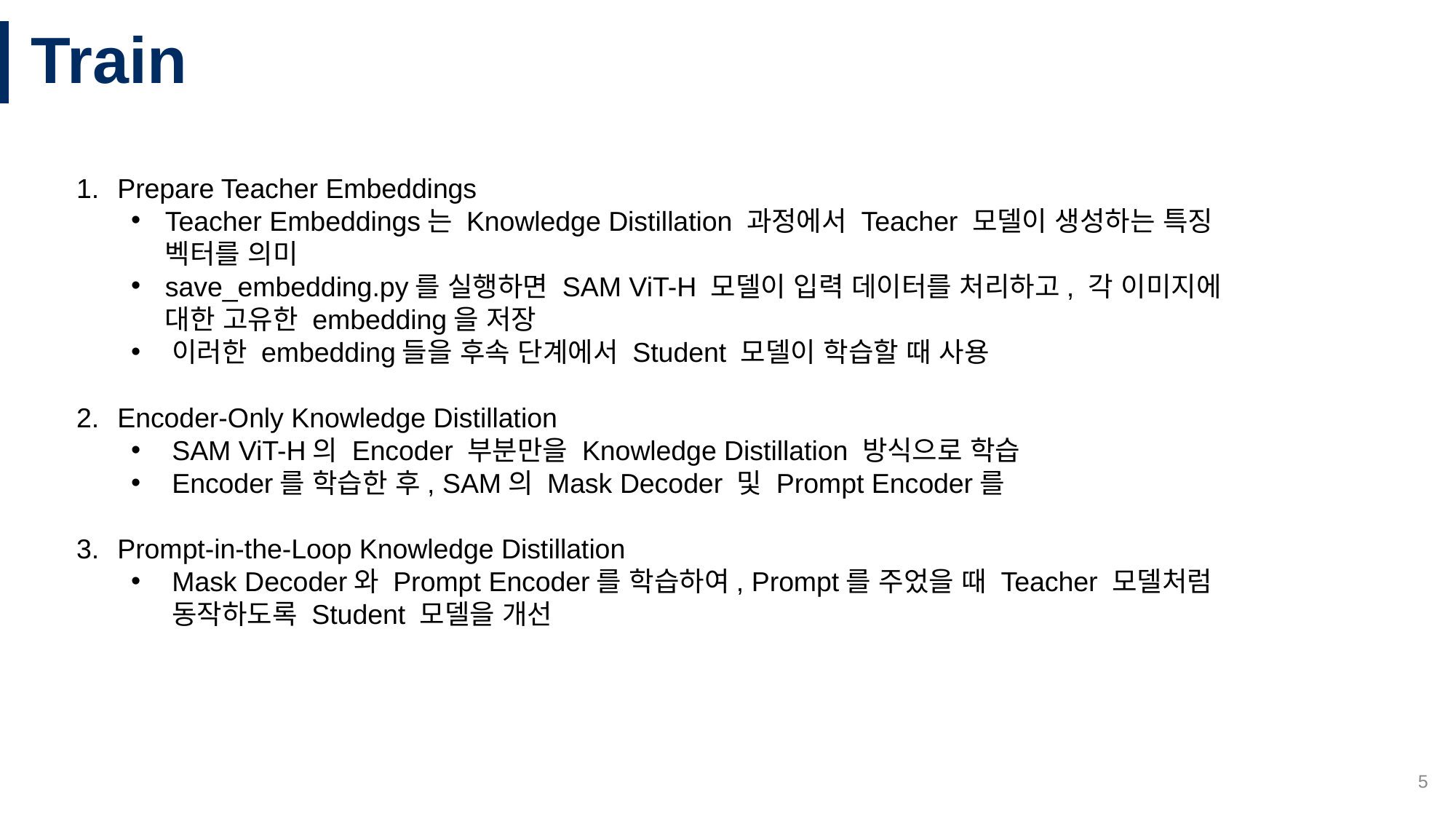

# Train
Prepare Teacher Embeddings
Teacher Embeddings는 Knowledge Distillation 과정에서 Teacher 모델이 생성하는 특징 벡터를 의미
save_embedding.py를 실행하면 SAM ViT-H 모델이 입력 데이터를 처리하고, 각 이미지에 대한 고유한 embedding을 저장
이러한 embedding들을 후속 단계에서 Student 모델이 학습할 때 사용

Encoder-Only Knowledge Distillation
SAM ViT-H의 Encoder 부분만을 Knowledge Distillation 방식으로 학습
Encoder를 학습한 후, SAM의 Mask Decoder 및 Prompt Encoder를

Prompt-in-the-Loop Knowledge Distillation
Mask Decoder와 Prompt Encoder를 학습하여, Prompt를 주었을 때 Teacher 모델처럼 동작하도록 Student 모델을 개선
5